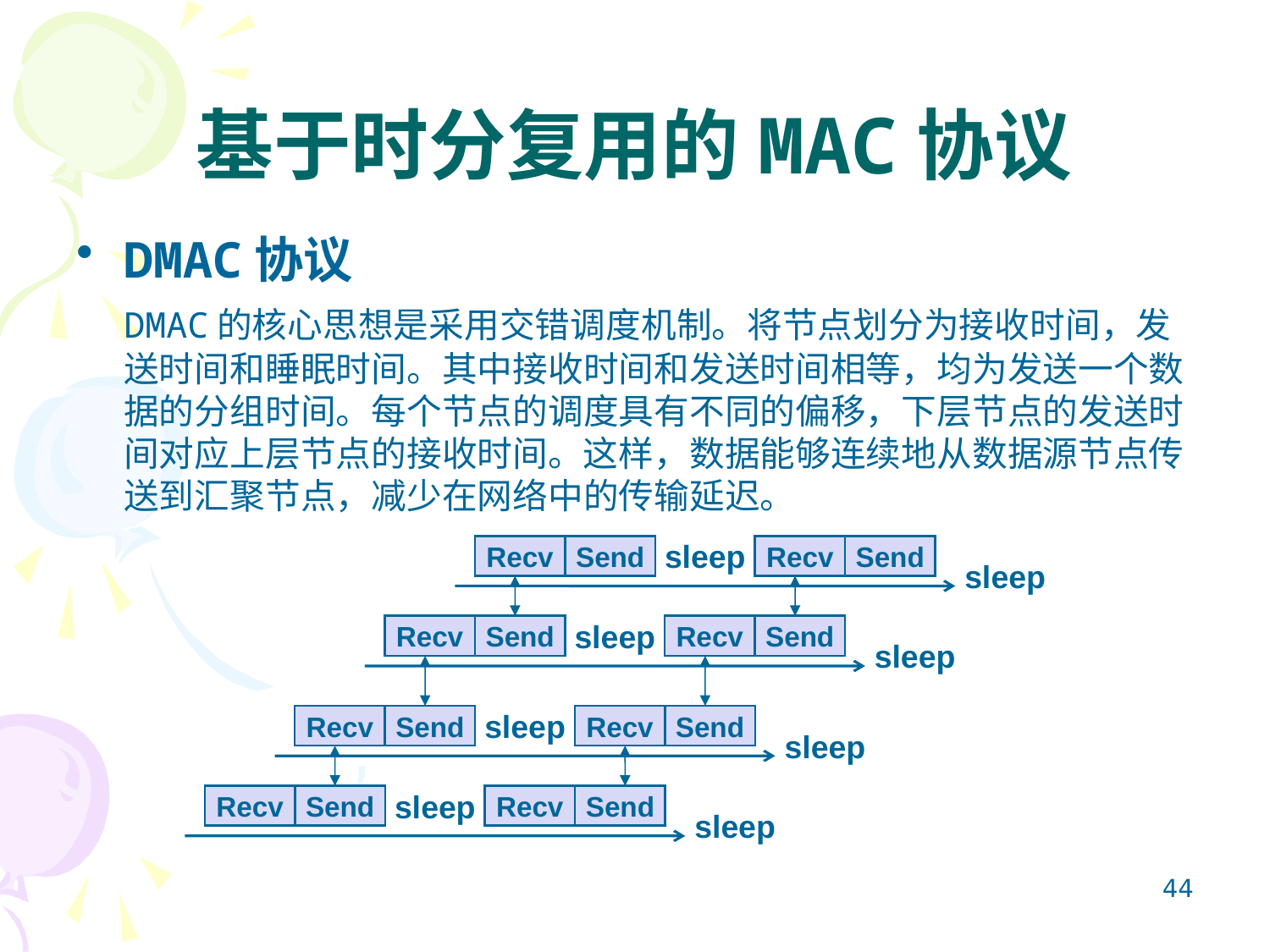

# 基于时分复用的MAC协议
DMAC协议
	DMAC的核心思想是采用交错调度机制。将节点划分为接收时间，发送时间和睡眠时间。其中接收时间和发送时间相等，均为发送一个数据的分组时间。每个节点的调度具有不同的偏移，下层节点的发送时间对应上层节点的接收时间。这样，数据能够连续地从数据源节点传送到汇聚节点，减少在网络中的传输延迟。
Recv
Send
sleep
Recv
Send

sleep

Recv
Send
sleep
Recv
Send

sleep

Recv
Send
sleep
Recv
Send

sleep
Recv
Send
sleep
Recv
Send

sleep

44